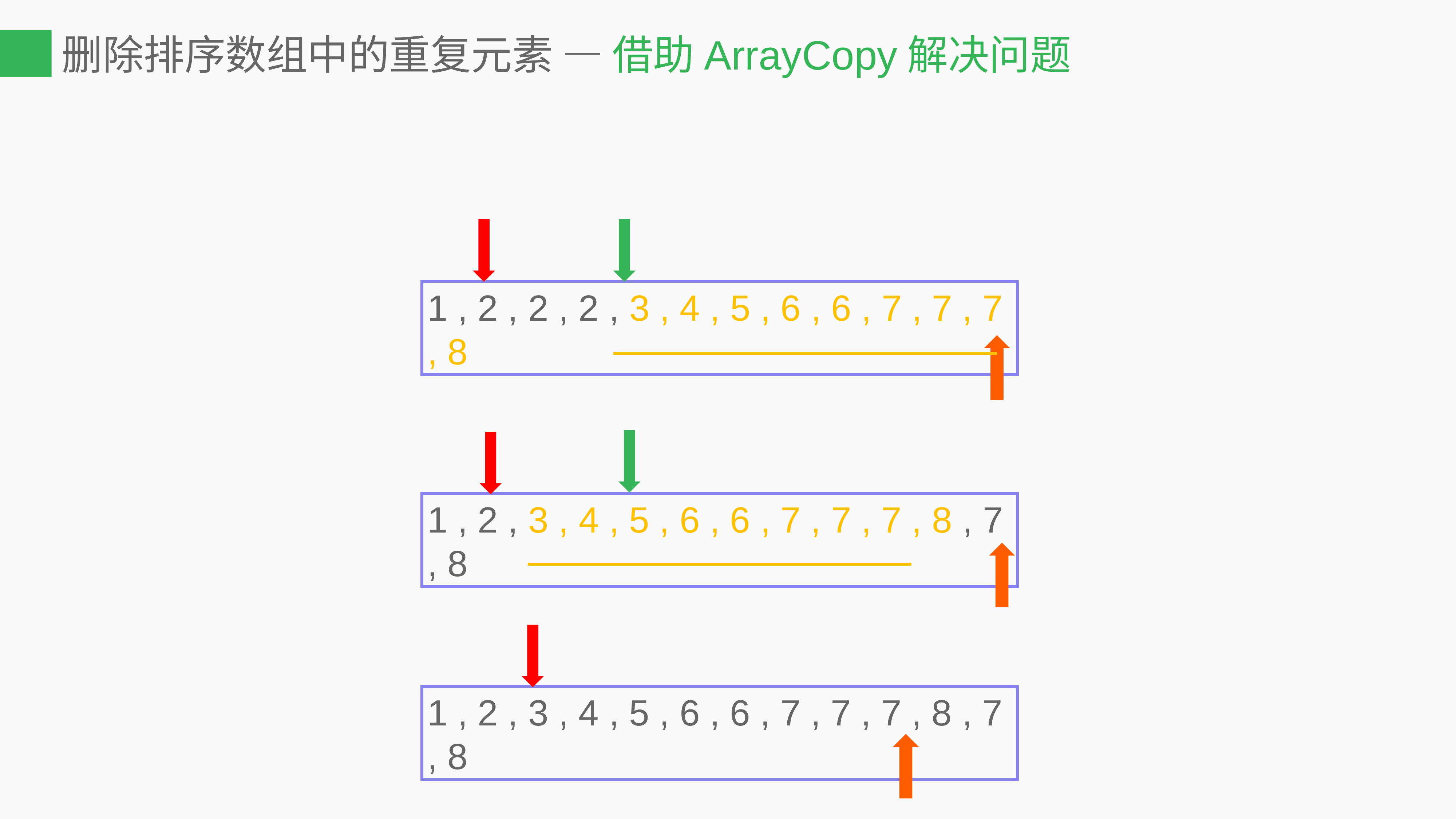

# 删除排序数组中的重复元素 — 借助ArrayCopy解决问题

1 , 2 , 2 , 2 , 3 , 4 , 5 , 6 , 6 , 7 , 7 , 7 , 8

1 , 2 , 3 , 4 , 5 , 6 , 6 , 7 , 7 , 7 , 8 , 7 , 8

1 , 2 , 3 , 4 , 5 , 6 , 6 , 7 , 7 , 7 , 8 , 7 , 8